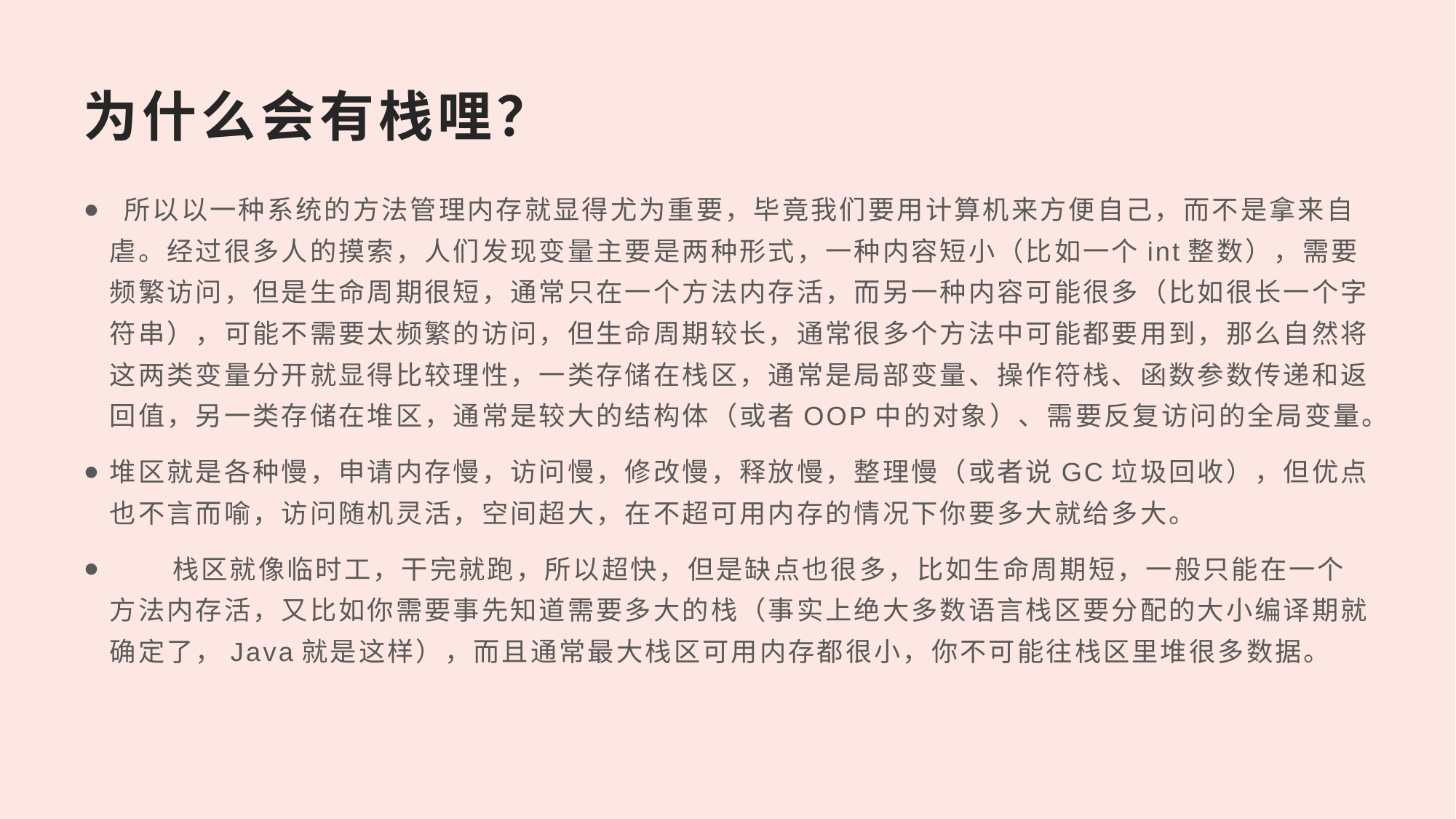

# 为什么会有栈哩？
 所以以一种系统的方法管理内存就显得尤为重要，毕竟我们要用计算机来方便自己，而不是拿来自虐。经过很多人的摸索，人们发现变量主要是两种形式，一种内容短小（比如一个int整数），需要频繁访问，但是生命周期很短，通常只在一个方法内存活，而另一种内容可能很多（比如很长一个字符串），可能不需要太频繁的访问，但生命周期较长，通常很多个方法中可能都要用到，那么自然将这两类变量分开就显得比较理性，一类存储在栈区，通常是局部变量、操作符栈、函数参数传递和返回值，另一类存储在堆区，通常是较大的结构体（或者OOP中的对象）、需要反复访问的全局变量。
堆区就是各种慢，申请内存慢，访问慢，修改慢，释放慢，整理慢（或者说GC垃圾回收），但优点也不言而喻，访问随机灵活，空间超大，在不超可用内存的情况下你要多大就给多大。
       栈区就像临时工，干完就跑，所以超快，但是缺点也很多，比如生命周期短，一般只能在一个方法内存活，又比如你需要事先知道需要多大的栈（事实上绝大多数语言栈区要分配的大小编译期就确定了，Java就是这样），而且通常最大栈区可用内存都很小，你不可能往栈区里堆很多数据。